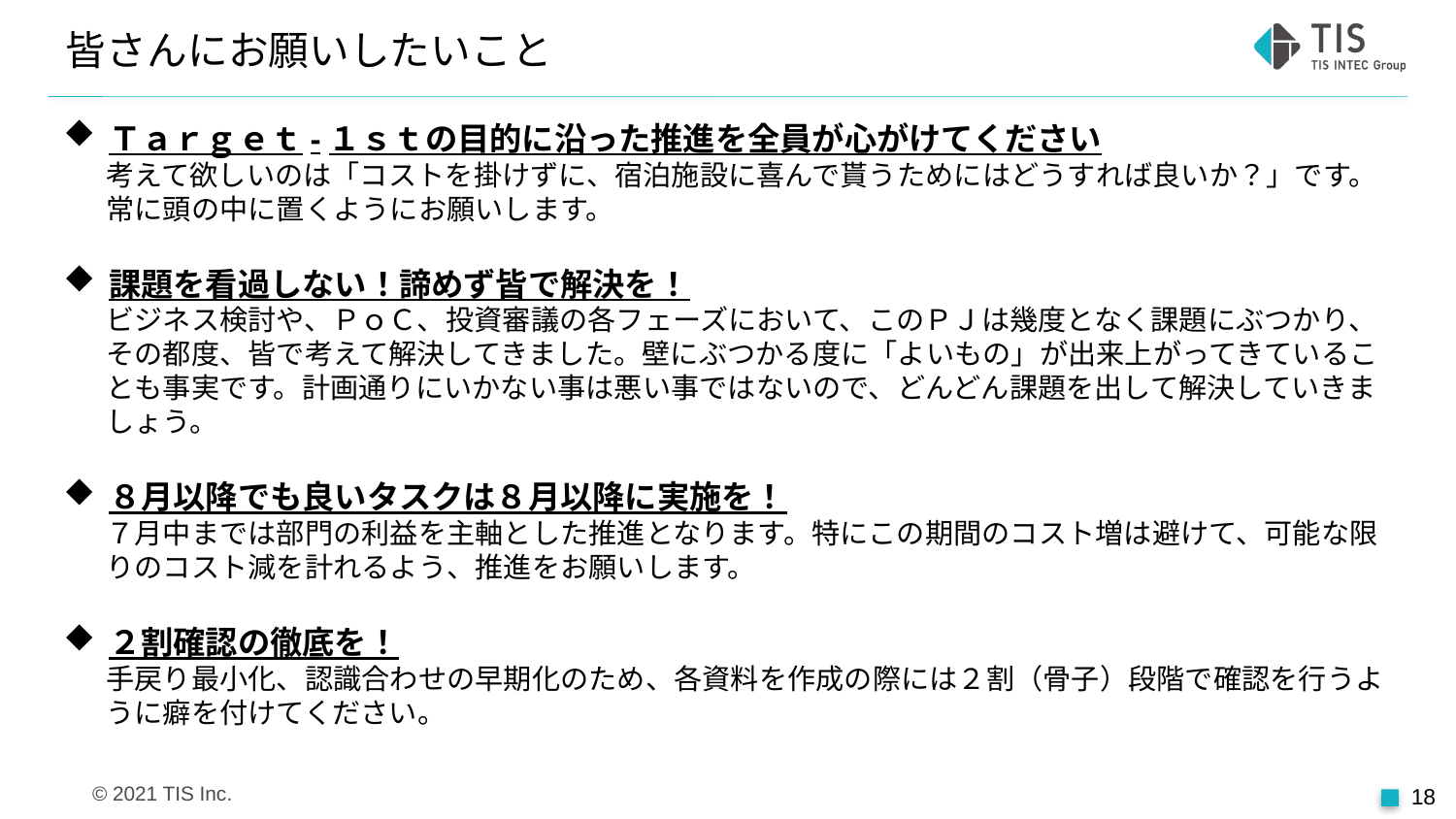

皆さんにお願いしたいこと
Ｔａｒｇｅｔ-１ｓｔの目的に沿った推進を全員が心がけてください
考えて欲しいのは「コストを掛けずに、宿泊施設に喜んで貰うためにはどうすれば良いか？」です。常に頭の中に置くようにお願いします。

課題を看過しない！諦めず皆で解決を！
ビジネス検討や、ＰｏＣ、投資審議の各フェーズにおいて、このＰＪは幾度となく課題にぶつかり、その都度、皆で考えて解決してきました。壁にぶつかる度に「よいもの」が出来上がってきていることも事実です。計画通りにいかない事は悪い事ではないので、どんどん課題を出して解決していきましょう。

８月以降でも良いタスクは８月以降に実施を！
７月中までは部門の利益を主軸とした推進となります。特にこの期間のコスト増は避けて、可能な限りのコスト減を計れるよう、推進をお願いします。

２割確認の徹底を！
手戻り最小化、認識合わせの早期化のため、各資料を作成の際には２割（骨子）段階で確認を行うように癖を付けてください。